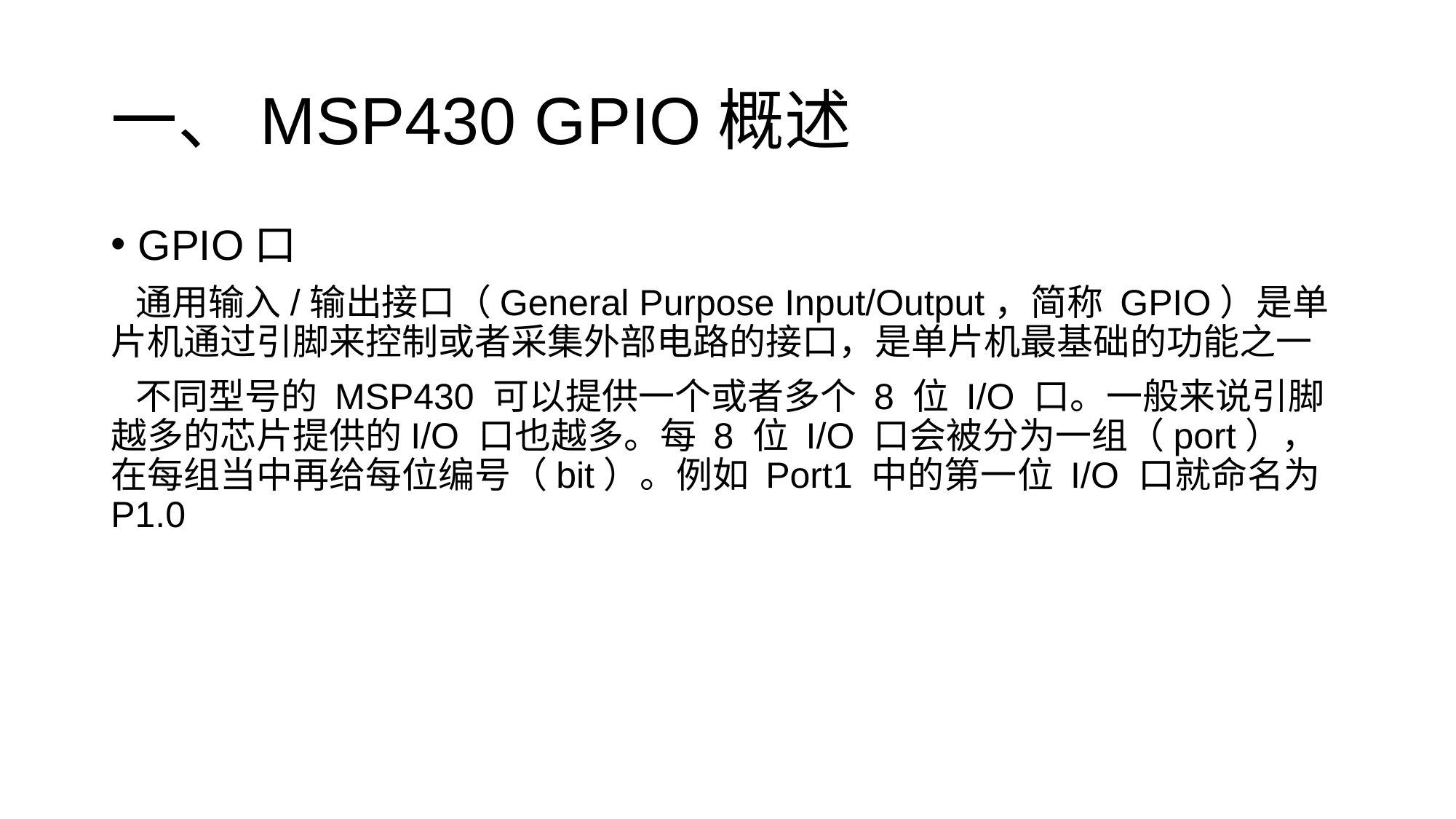

# 一、MSP430 GPIO概述
GPIO口
  通用输入/输出接口（General Purpose Input/Output，简称 GPIO）是单片机通过引脚来控制或者采集外部电路的接口，是单片机最基础的功能之一
  不同型号的 MSP430 可以提供一个或者多个 8 位 I/O 口。一般来说引脚越多的芯片提供的I/O 口也越多。每 8 位 I/O 口会被分为一组（port），在每组当中再给每位编号（bit）。例如 Port1 中的第一位 I/O 口就命名为 P1.0